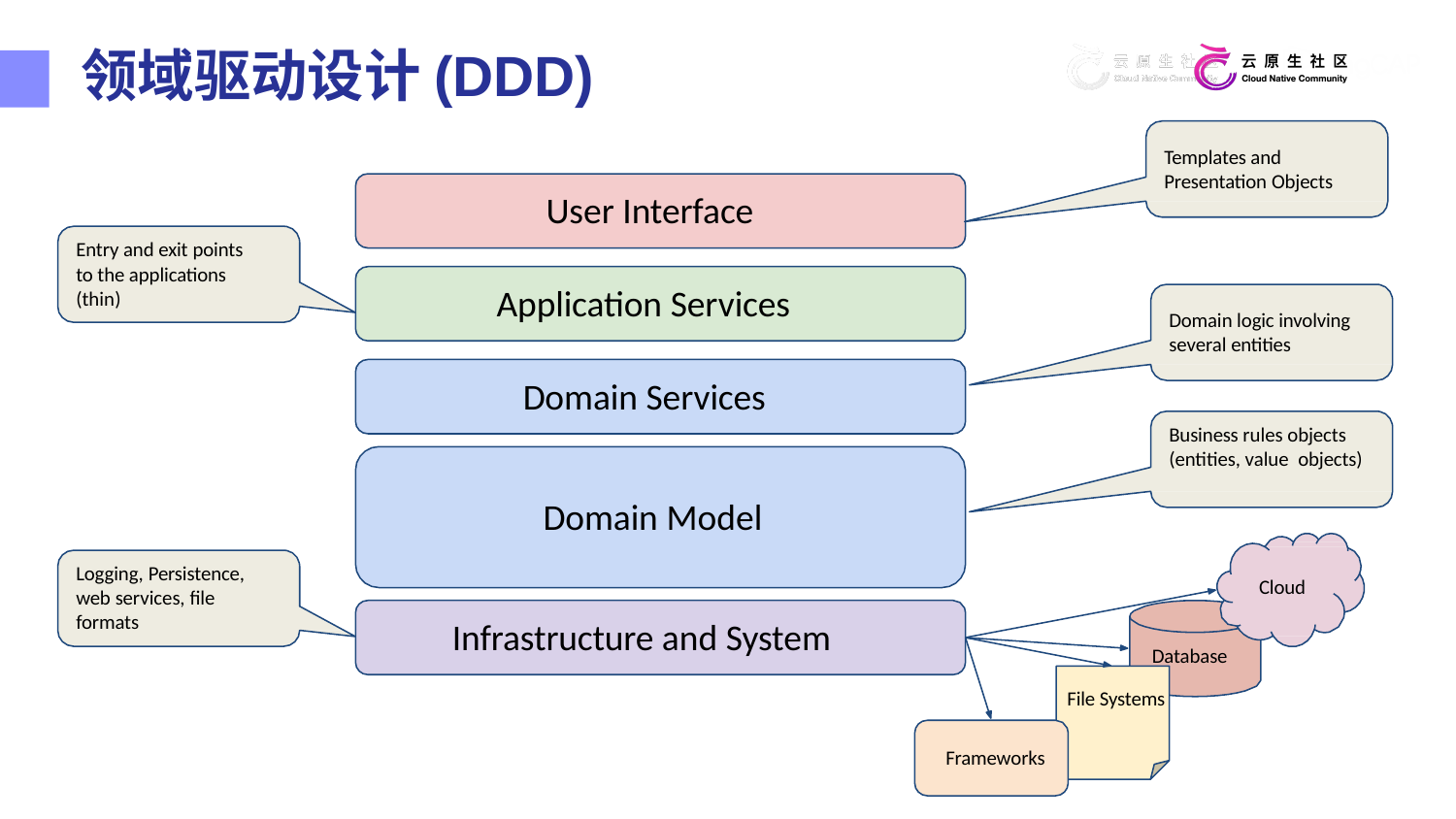

领域驱动设计(DDD)

Templates and  Presentation Objects

User Interface

Entry and exit points  to the applications  (thin)

Application Services

Domain logic involving  several entities

Domain Services

Business rules objects  (entities, value  objects)

Domain Model

Logging, Persistence,  web services, file  formats

Cloud

Infrastructure and System

Database

File Systems

Frameworks